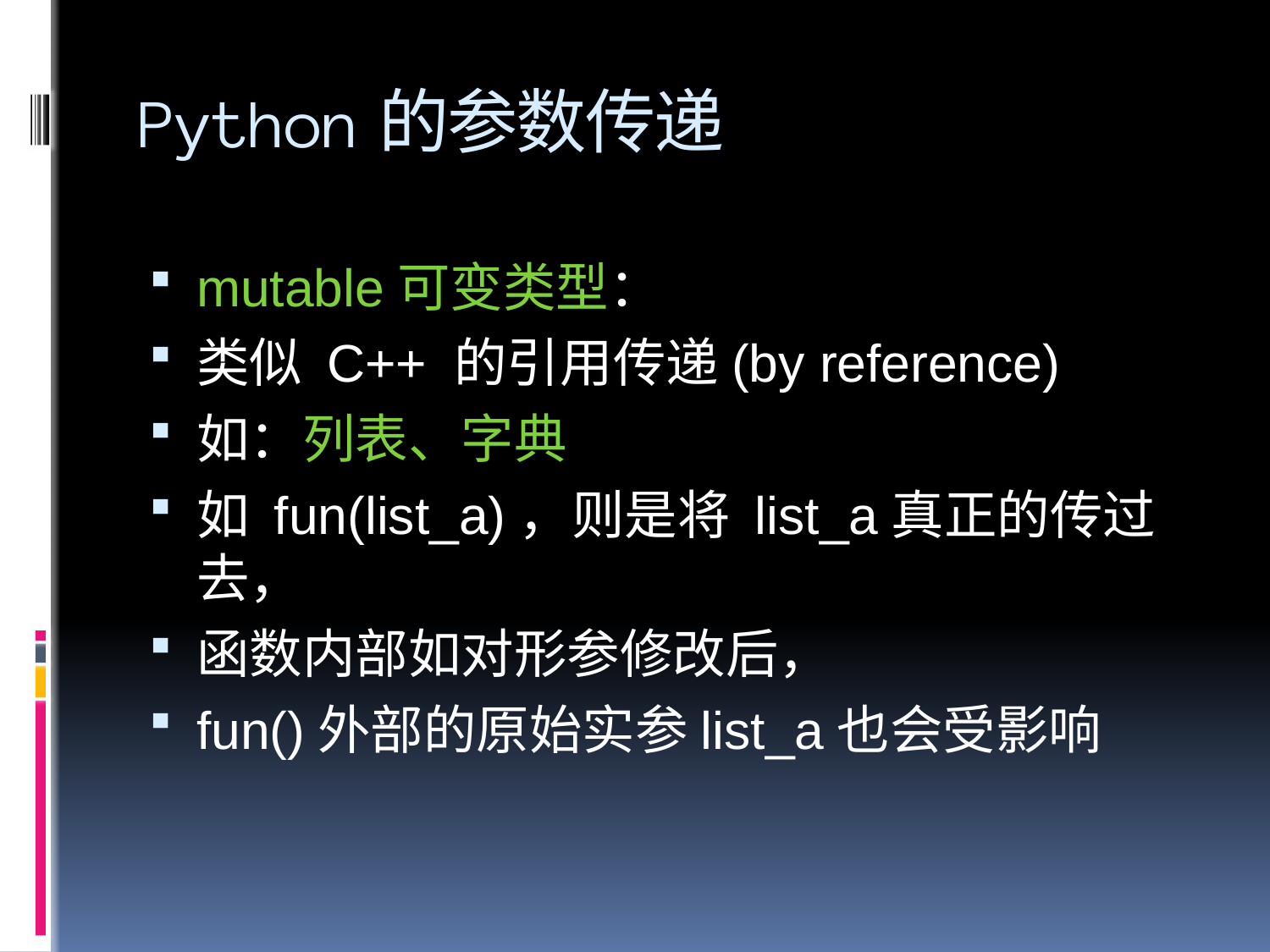

# Python的参数传递
mutable可变类型：
类似 C++ 的引用传递(by reference)
如：列表、字典
如 fun(list_a)，则是将 list_a真正的传过去，
函数内部如对形参修改后，
fun()外部的原始实参list_a也会受影响